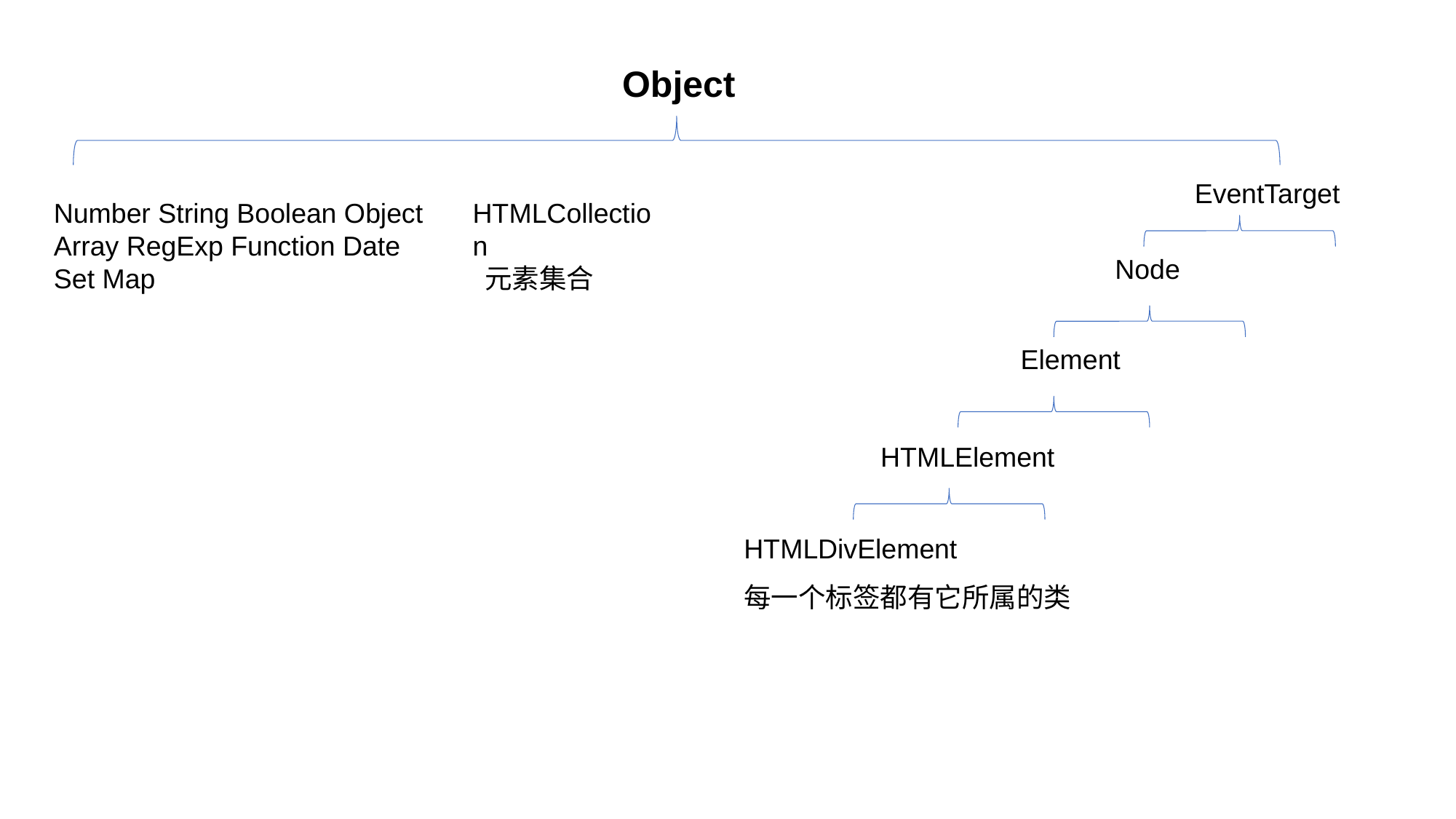

Object

EventTarget
Number String Boolean Object
Array RegExp Function Date
Set Map
HTMLCollection

Node
元素集合

Element

HTMLElement
HTMLDivElement
每一个标签都有它所属的类